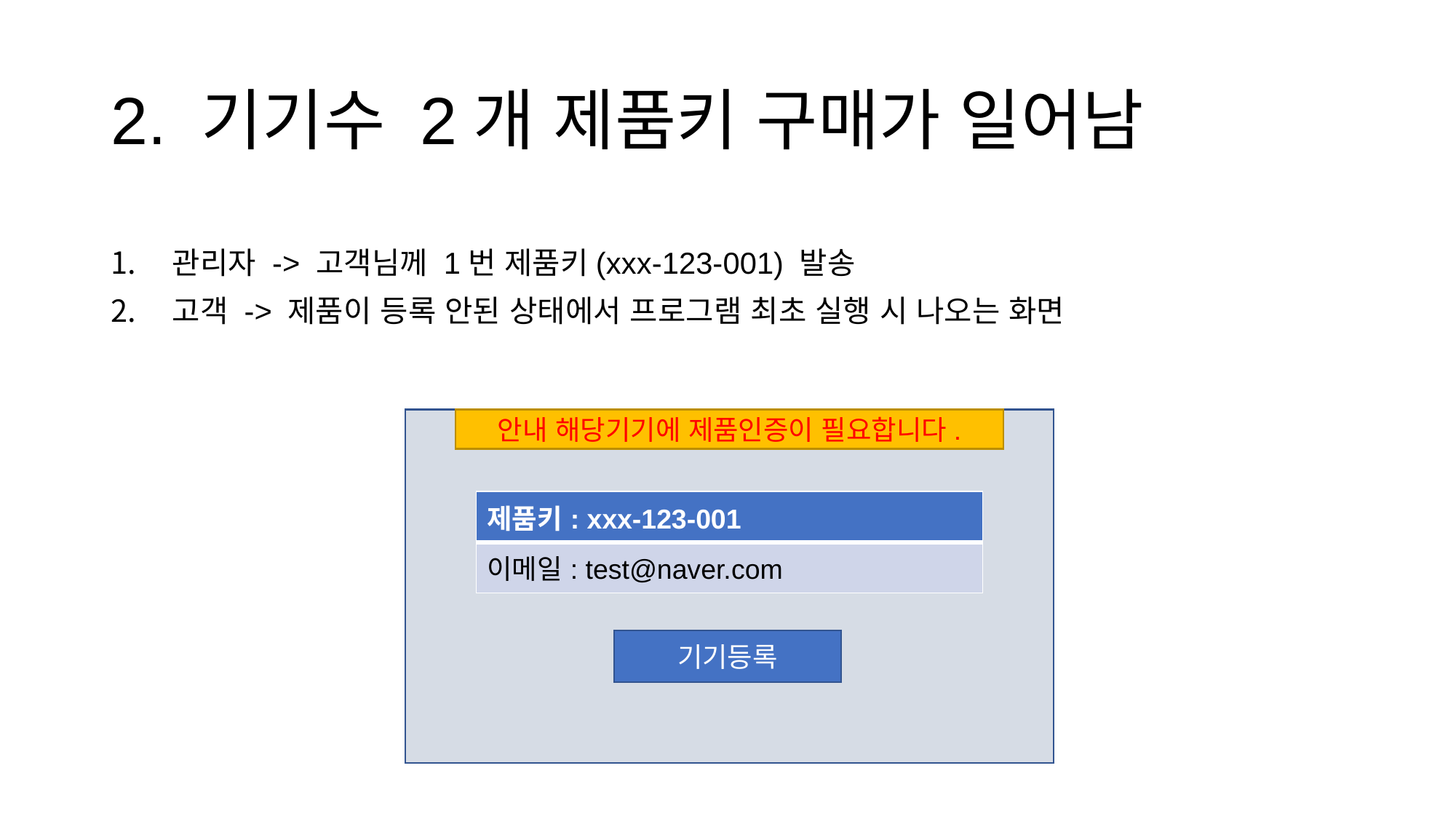

# 2. 기기수 2개 제품키 구매가 일어남

관리자 -> 고객님께 1번 제품키(xxx-123-001) 발송
고객 -> 제품이 등록 안된 상태에서 프로그램 최초 실행 시 나오는 화면

안내 해당기기에 제품인증이 필요합니다.
| 제품키: xxx-123-001 |
| --- |
| 이메일: test@naver.com |
기기등록